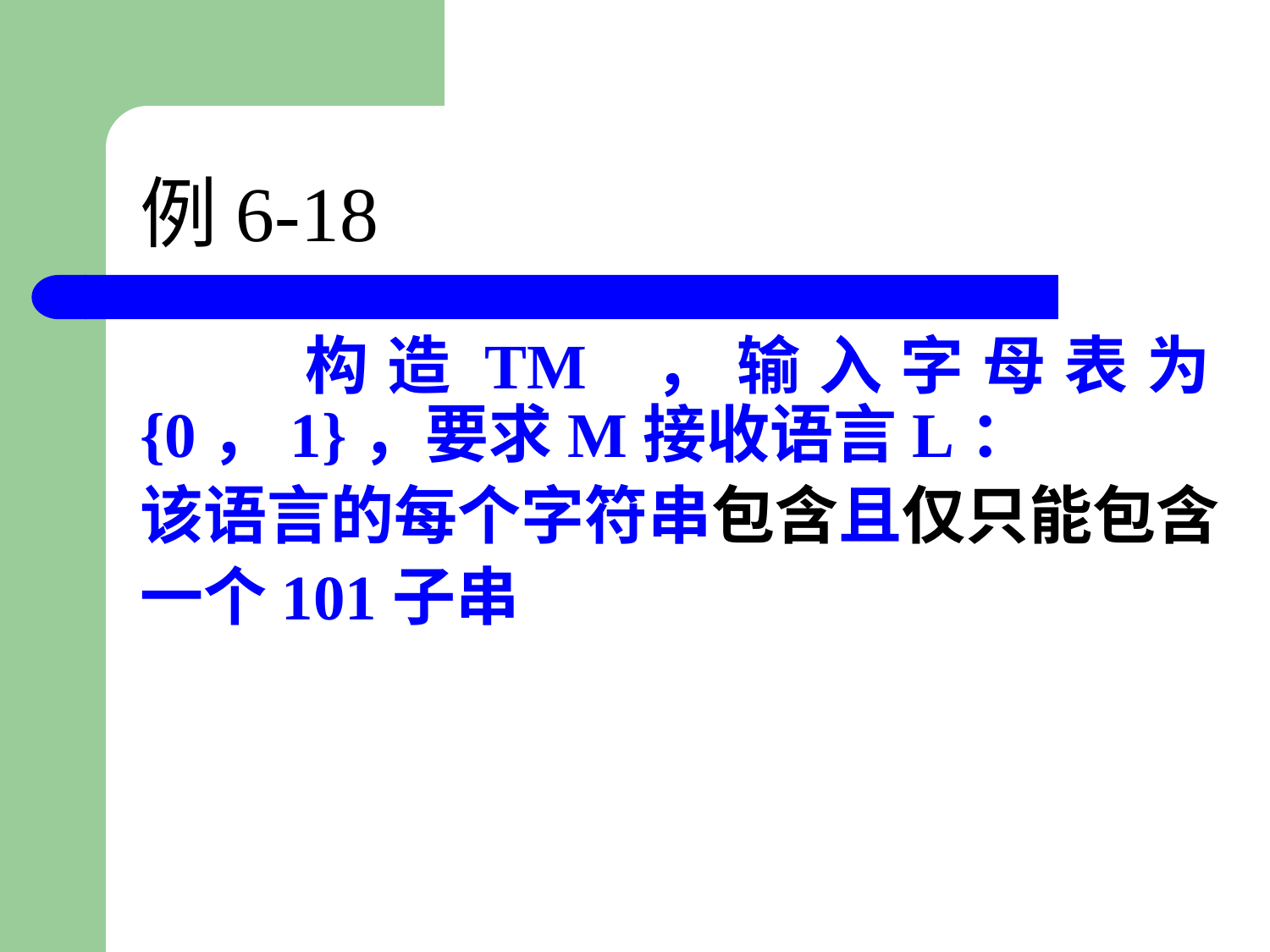

# 例6-18
    构造TM ，输入字母表为{0，1}，要求M接收语言L：
该语言的每个字符串包含且仅只能包含
一个101子串